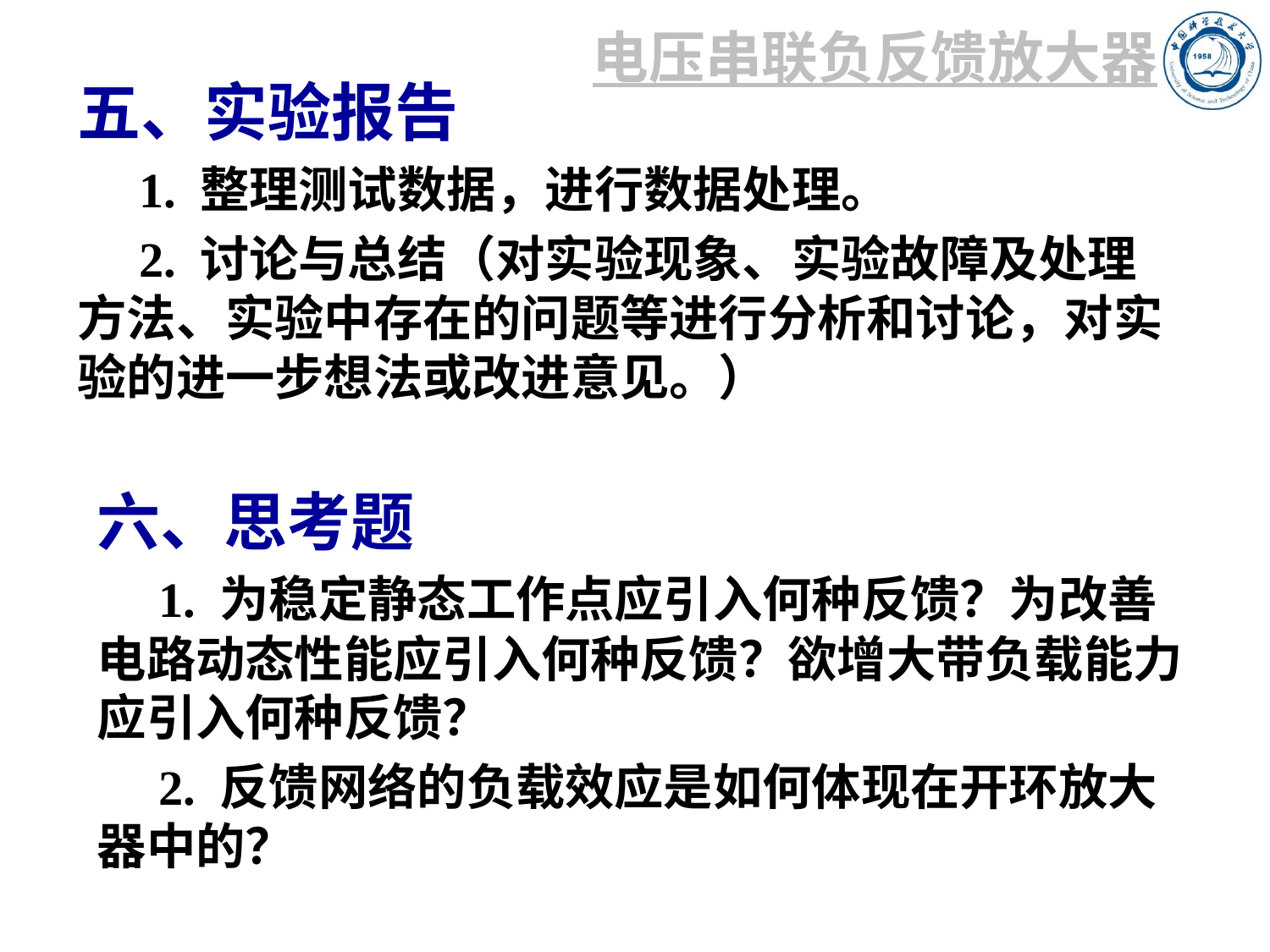

电压串联负反馈放大器
五、实验报告
     1. 整理测试数据，进行数据处理。
     2. 讨论与总结（对实验现象、实验故障及处理方法、实验中存在的问题等进行分析和讨论，对实验的进一步想法或改进意见。）
六、思考题
     1. 为稳定静态工作点应引入何种反馈？为改善电路动态性能应引入何种反馈？欲增大带负载能力应引入何种反馈？
     2. 反馈网络的负载效应是如何体现在开环放大器中的？